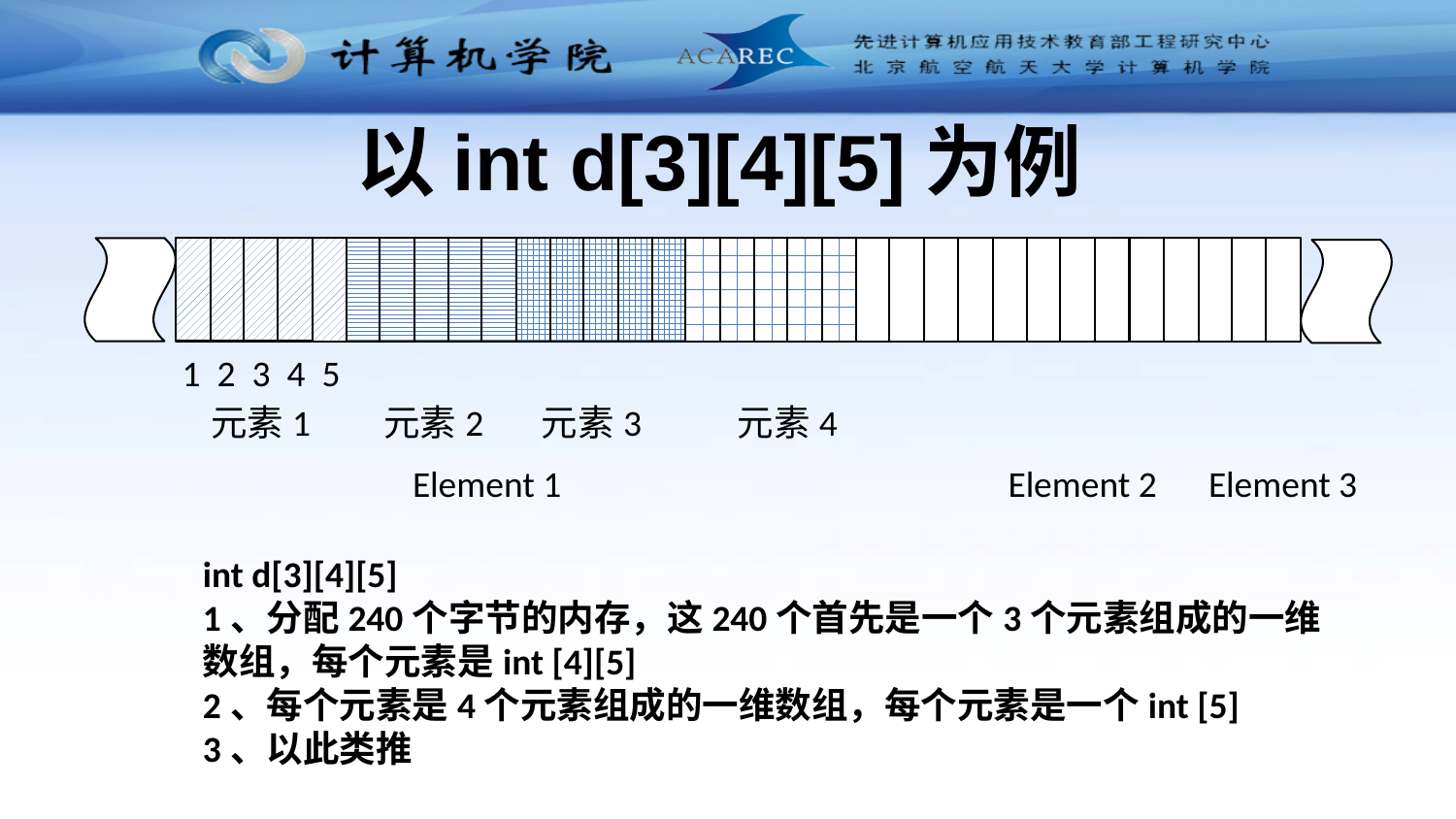

# 以int d[3][4][5]为例

   1  2  3  4  5
元素1
元素2
元素3
元素4
Element 1
Element 2
Element 3
int d[3][4][5]
1、分配240个字节的内存，这240个首先是一个3个元素组成的一维数组，每个元素是int [4][5]
2、每个元素是4个元素组成的一维数组，每个元素是一个int [5]
3、以此类推